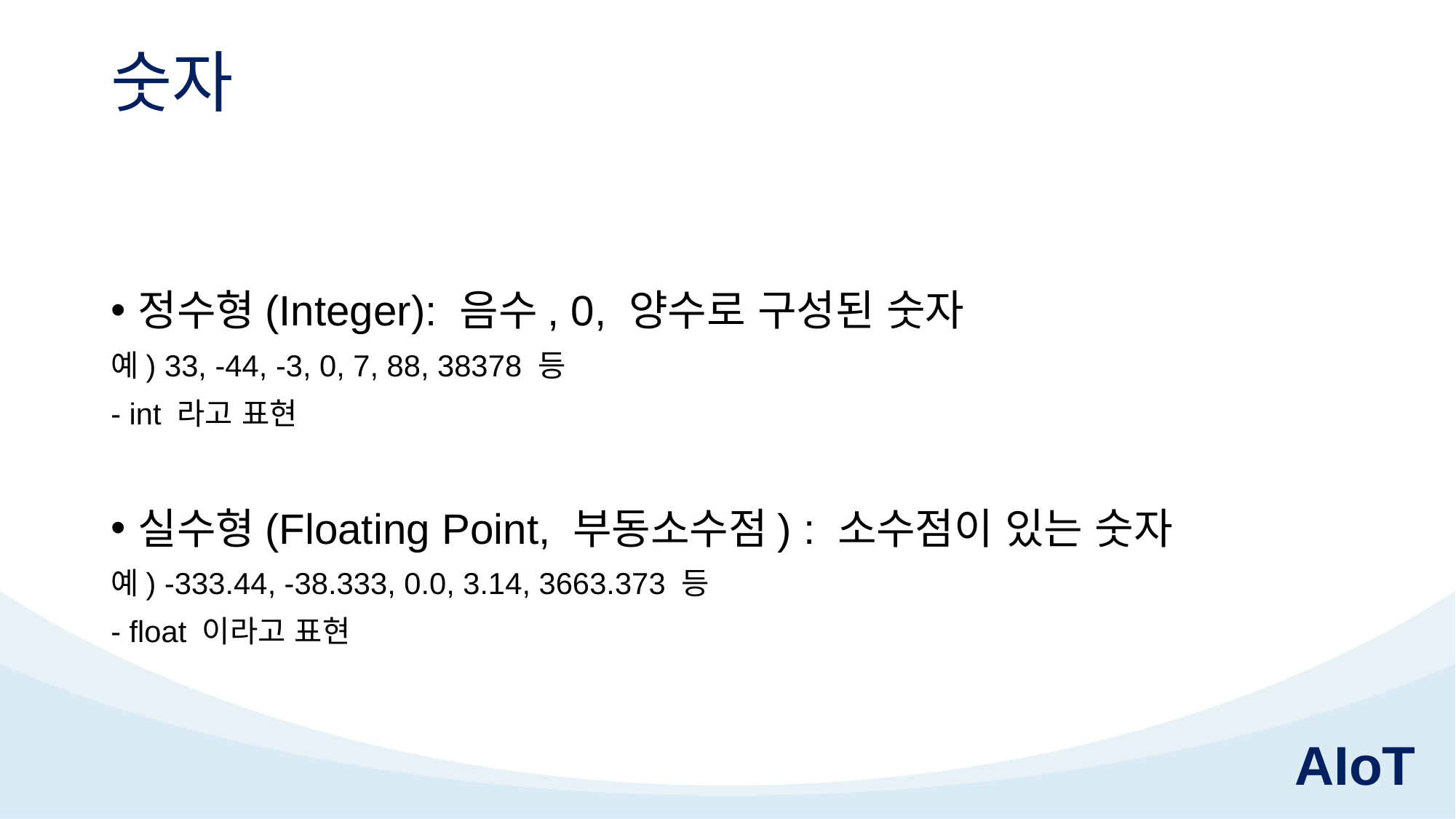

# 숫자

정수형(Integer): 음수, 0, 양수로 구성된 숫자
예) 33, -44, -3, 0, 7, 88, 38378 등
- int 라고 표현

실수형(Floating Point, 부동소수점) : 소수점이 있는 숫자
예) -333.44, -38.333, 0.0, 3.14, 3663.373 등
- float 이라고 표현